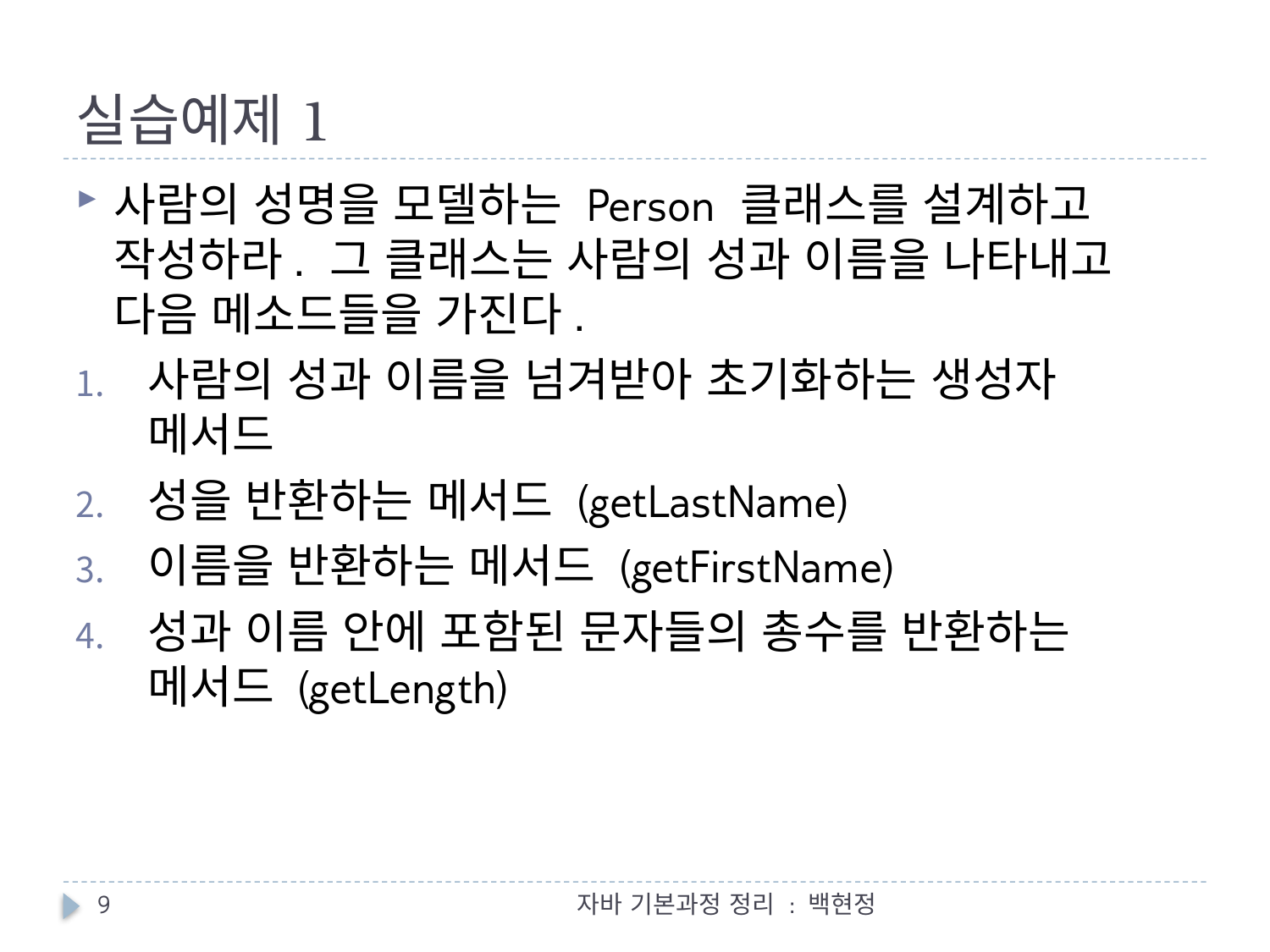

# 실습예제1
사람의 성명을 모델하는 Person 클래스를 설계하고 작성하라. 그 클래스는 사람의 성과 이름을 나타내고 다음 메소드들을 가진다.
사람의 성과 이름을 넘겨받아 초기화하는 생성자 메서드
성을 반환하는 메서드 (getLastName)
이름을 반환하는 메서드 (getFirstName)
성과 이름 안에 포함된 문자들의 총수를 반환하는 메서드 (getLength)
9
자바 기본과정 정리 : 백현정